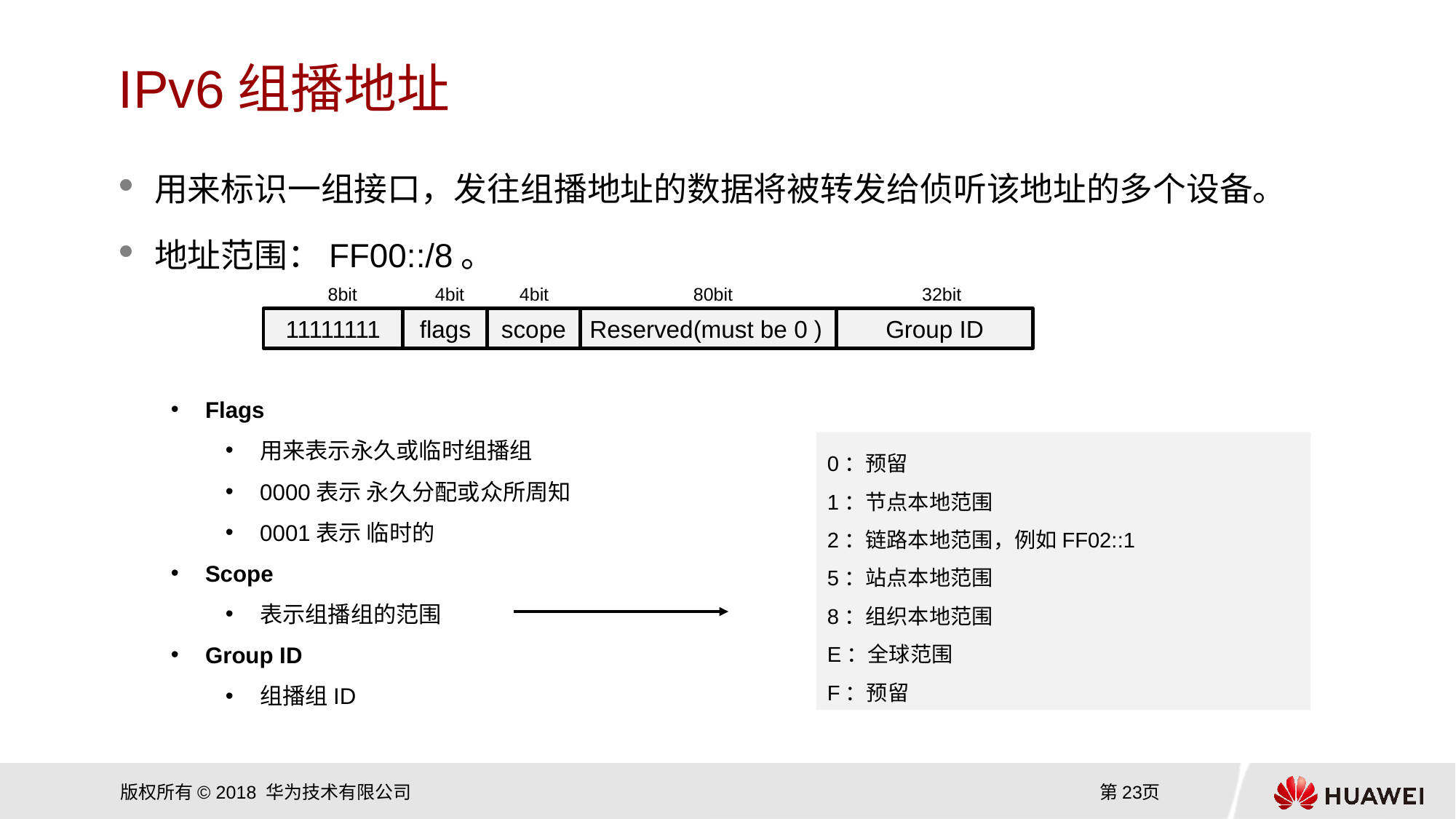

# IPv6组播地址
用来标识一组接口，发往组播地址的数据将被转发给侦听该地址的多个设备。
地址范围：FF00::/8。
80bit
8bit
4bit
4bit
32bit
11111111
flags
scope
Reserved(must be 0 )
Group ID
Flags
用来表示永久或临时组播组
0000表示 永久分配或众所周知
0001表示 临时的
Scope
表示组播组的范围
Group ID
组播组ID
0：预留
1：节点本地范围
2：链路本地范围，例如FF02::1
5：站点本地范围
8：组织本地范围
E：全球范围
F：预留